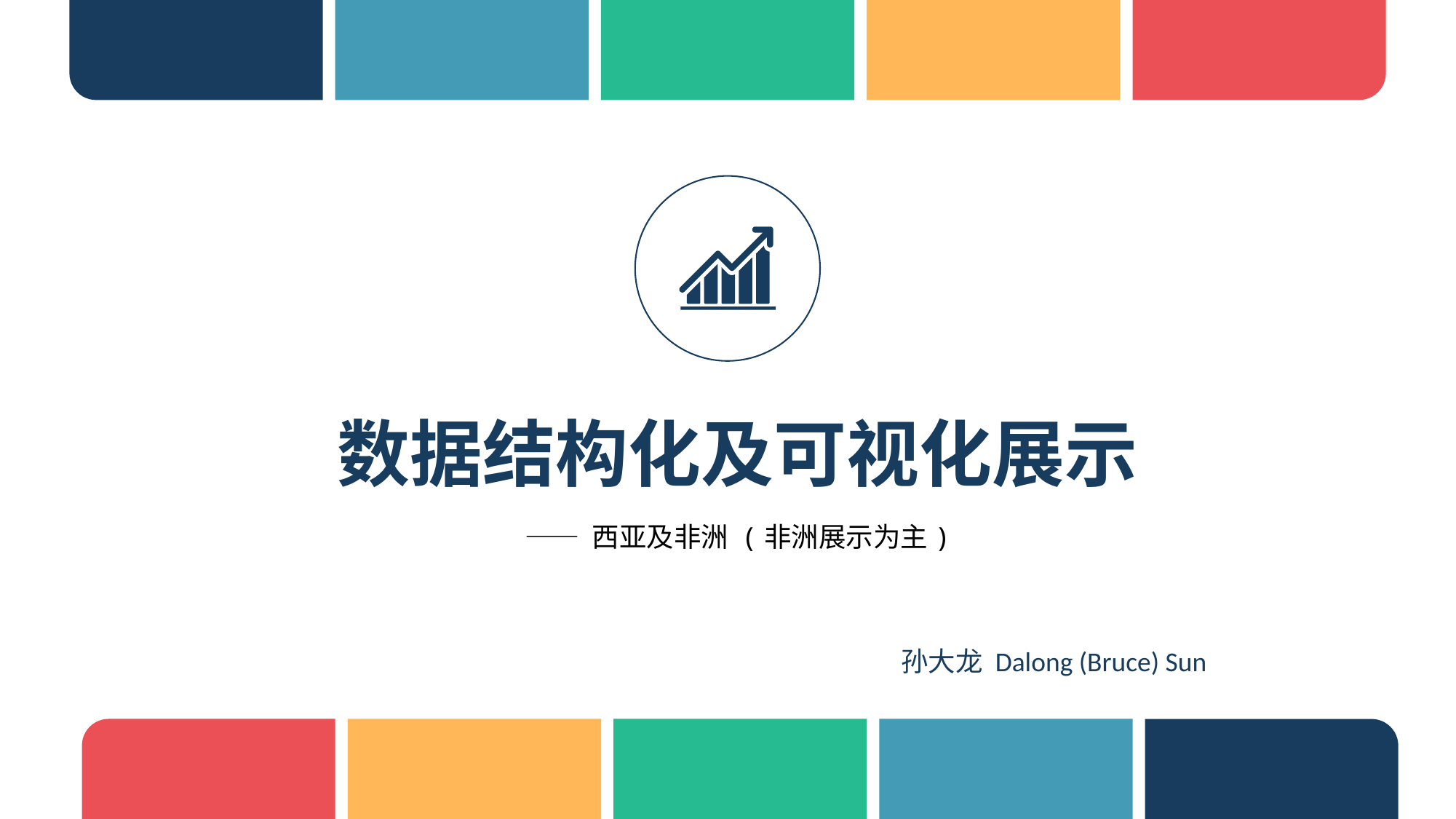

# 数据结构化及可视化展示
—— 西亚及非洲 (非洲展示为主)
孙大龙 Dalong (Bruce) Sun